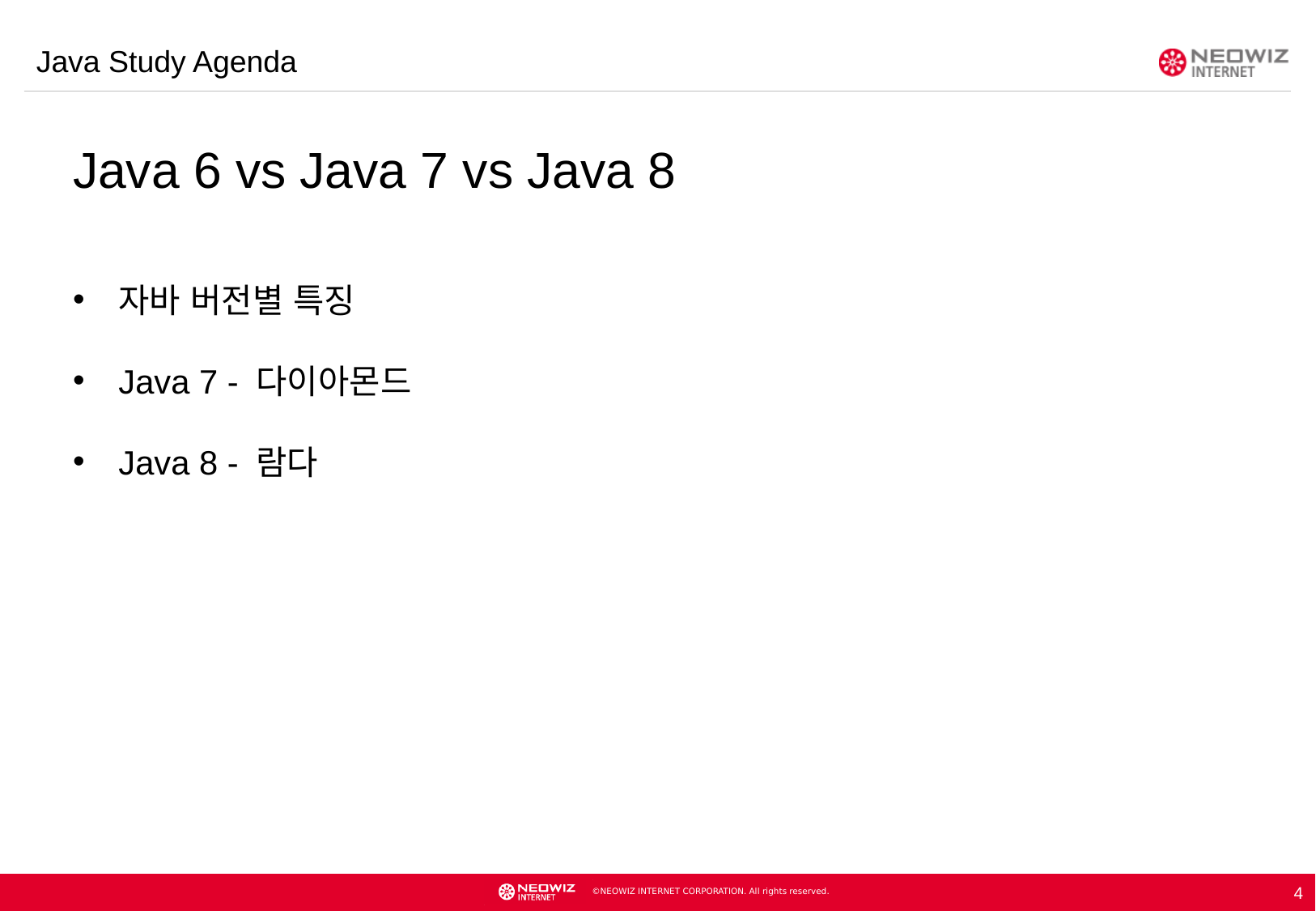

Java Study Agenda

Java 6 vs Java 7 vs Java 8

자바 버전별 특징

Java 7 - 다이아몬드

Java 8 - 람다

4